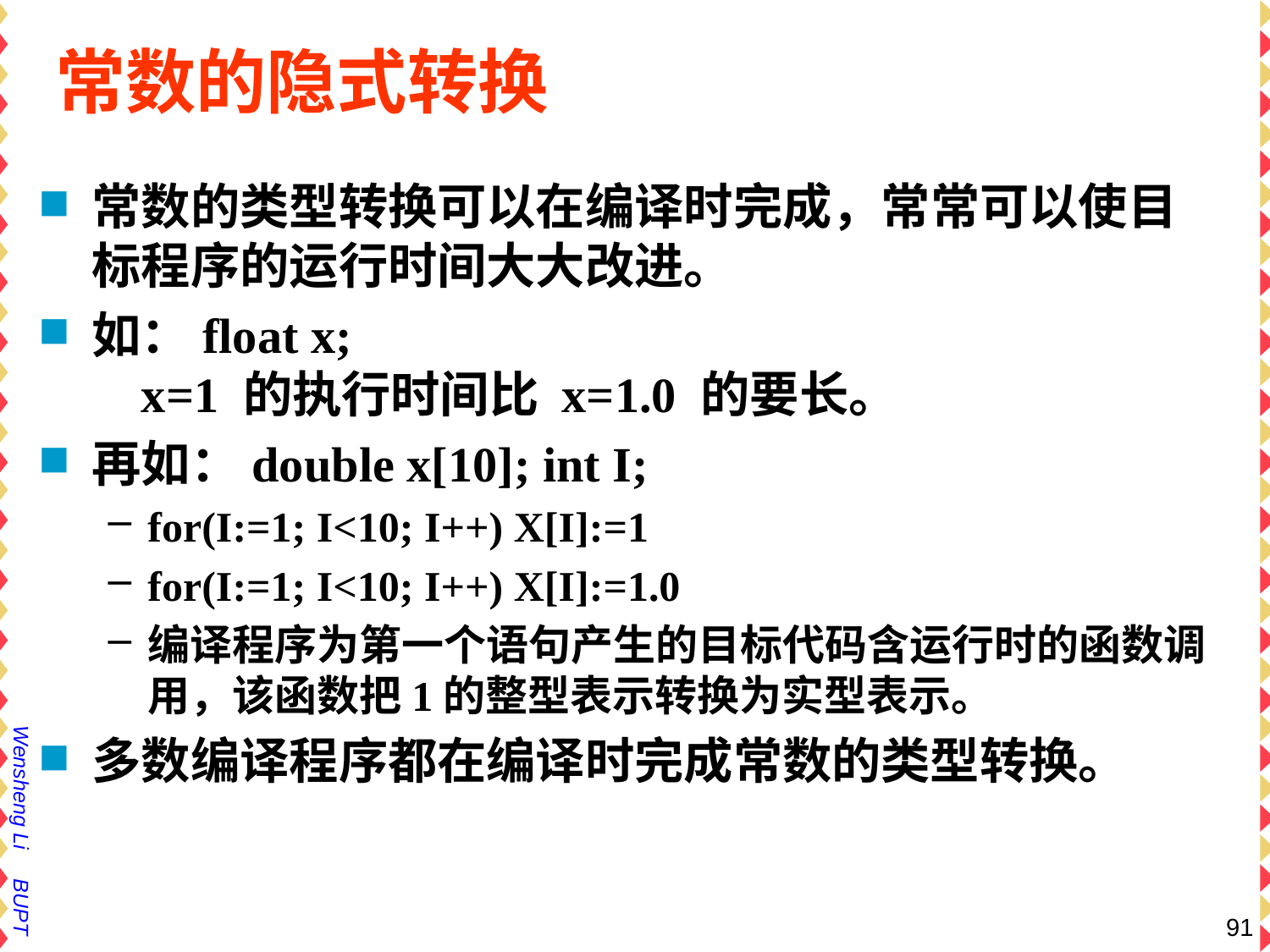

# 常数的隐式转换
常数的类型转换可以在编译时完成，常常可以使目标程序的运行时间大大改进。
如：float x;
    x=1 的执行时间比 x=1.0 的要长。
再如：double x[10]; int I;
for(I:=1; I<10; I++) X[I]:=1
for(I:=1; I<10; I++) X[I]:=1.0
编译程序为第一个语句产生的目标代码含运行时的函数调用，该函数把1的整型表示转换为实型表示。
多数编译程序都在编译时完成常数的类型转换。
91